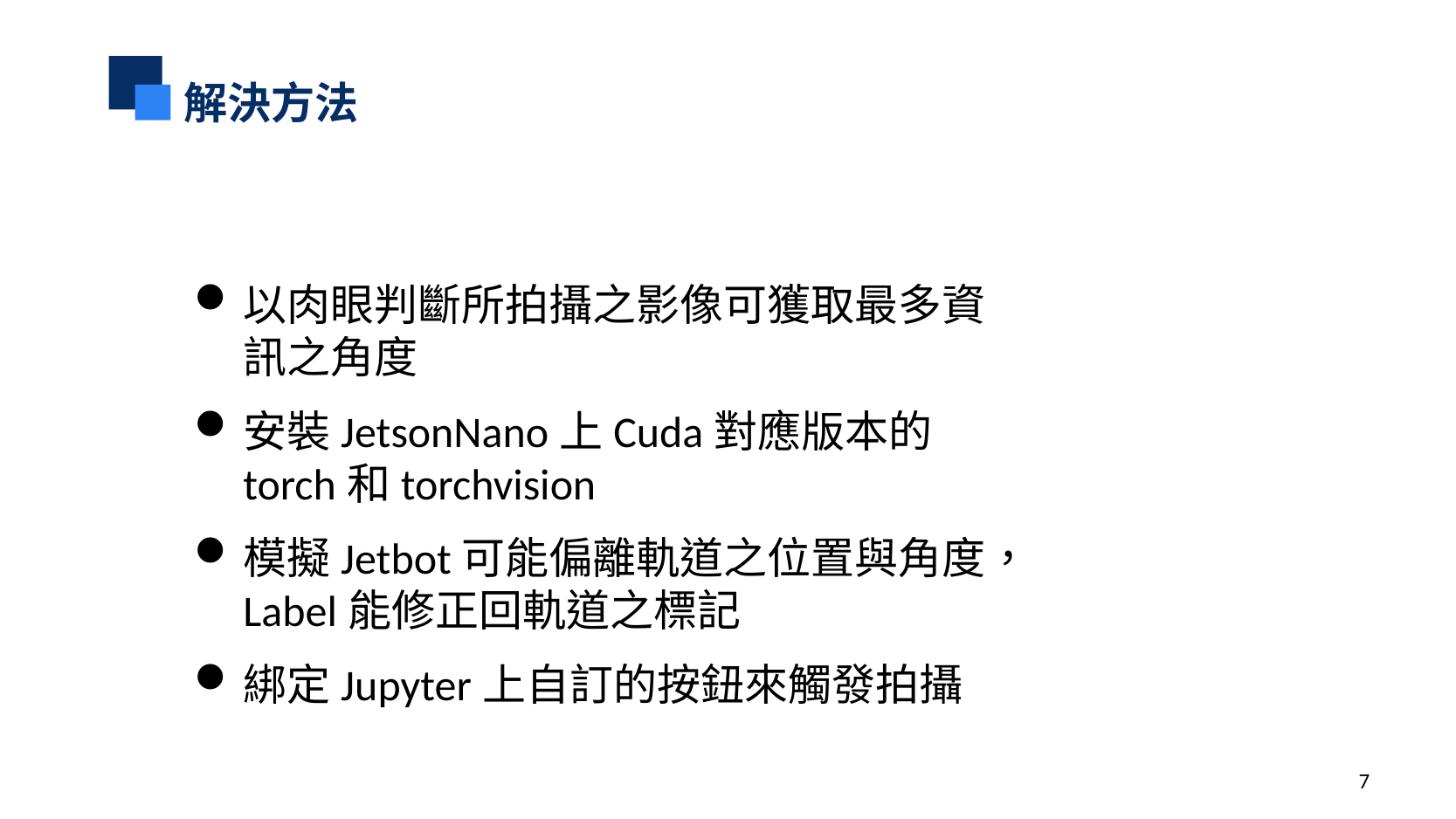

解決方法

以肉眼判斷所拍攝之影像可獲取最多資訊之角度
安裝JetsonNano上Cuda對應版本的torch和torchvision
模擬Jetbot可能偏離軌道之位置與角度，Label能修正回軌道之標記
綁定Jupyter上自訂的按鈕來觸發拍攝
7